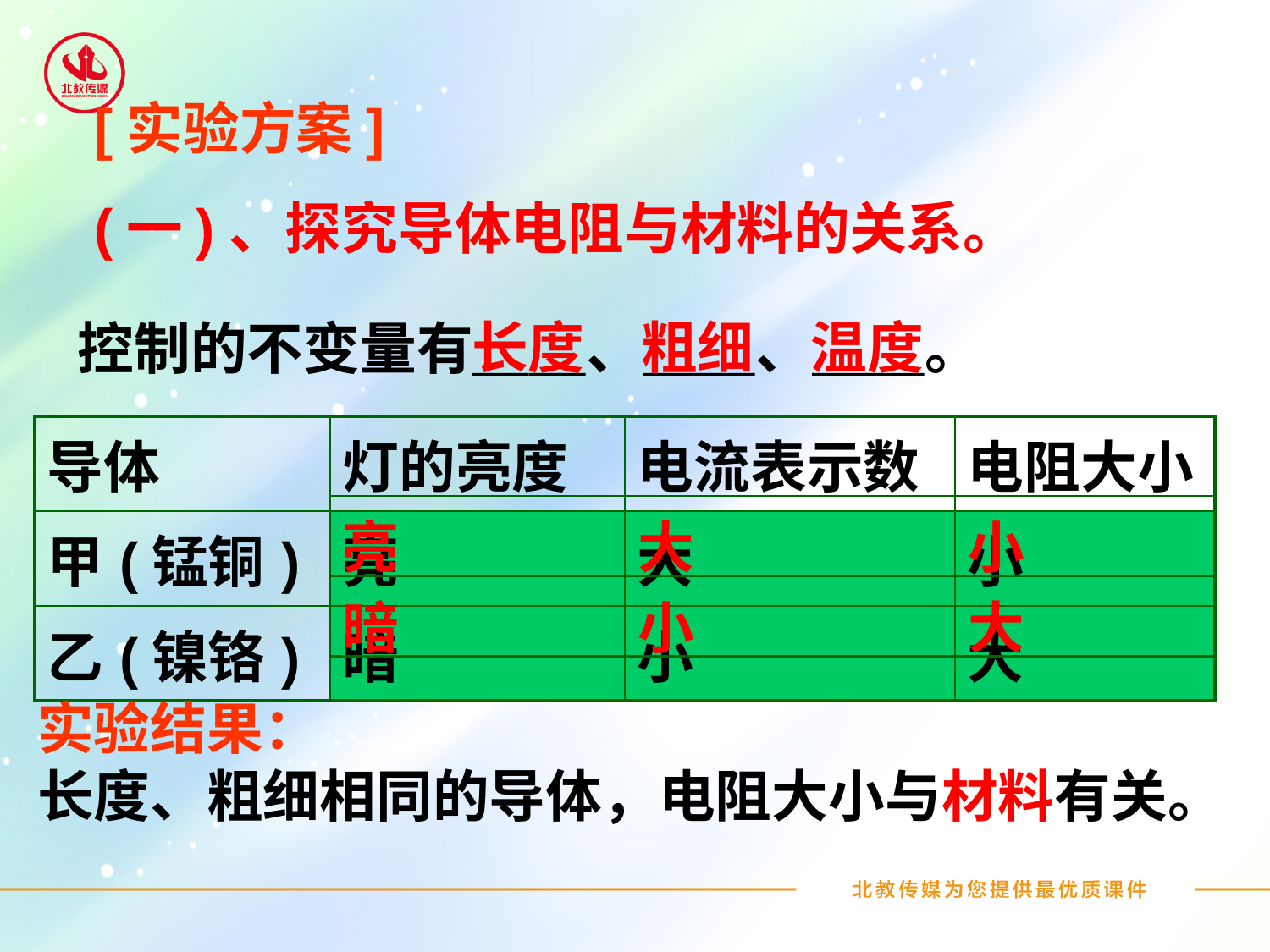

[实验方案]
(一)、探究导体电阻与材料的关系。
长度　粗细　温度
控制的不变量有＿＿、＿＿、＿＿。
| 导体 | 灯的亮度 | 电流表示数 | 电阻大小 |
| --- | --- | --- | --- |
| 甲(锰铜) | 亮 | 大 | 小 |
| 乙(镍铬) | 暗 | 小 | 大 |
| 亮 | 大 | 小 |
| --- | --- | --- |
| 暗 | 小 | 大 |
实验结果：
长度、粗细相同的导体，电阻大小与材料有关。